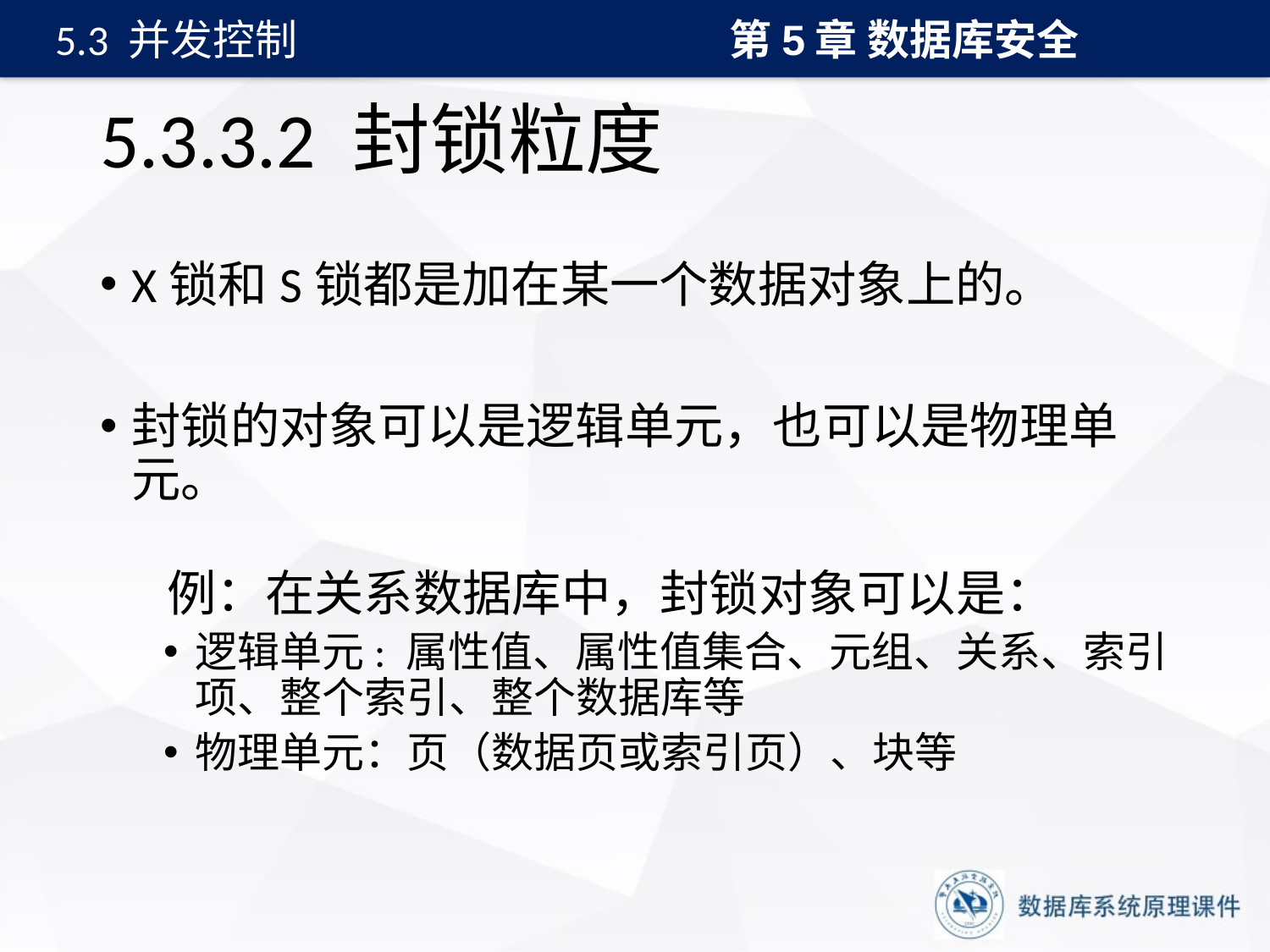

第5章 数据库安全
5.3 并发控制
# 5.3.3.2 封锁粒度
X锁和S锁都是加在某一个数据对象上的。

封锁的对象可以是逻辑单元，也可以是物理单元。

     例：在关系数据库中，封锁对象可以是：
逻辑单元: 属性值、属性值集合、元组、关系、索引项、整个索引、整个数据库等
物理单元：页（数据页或索引页）、块等